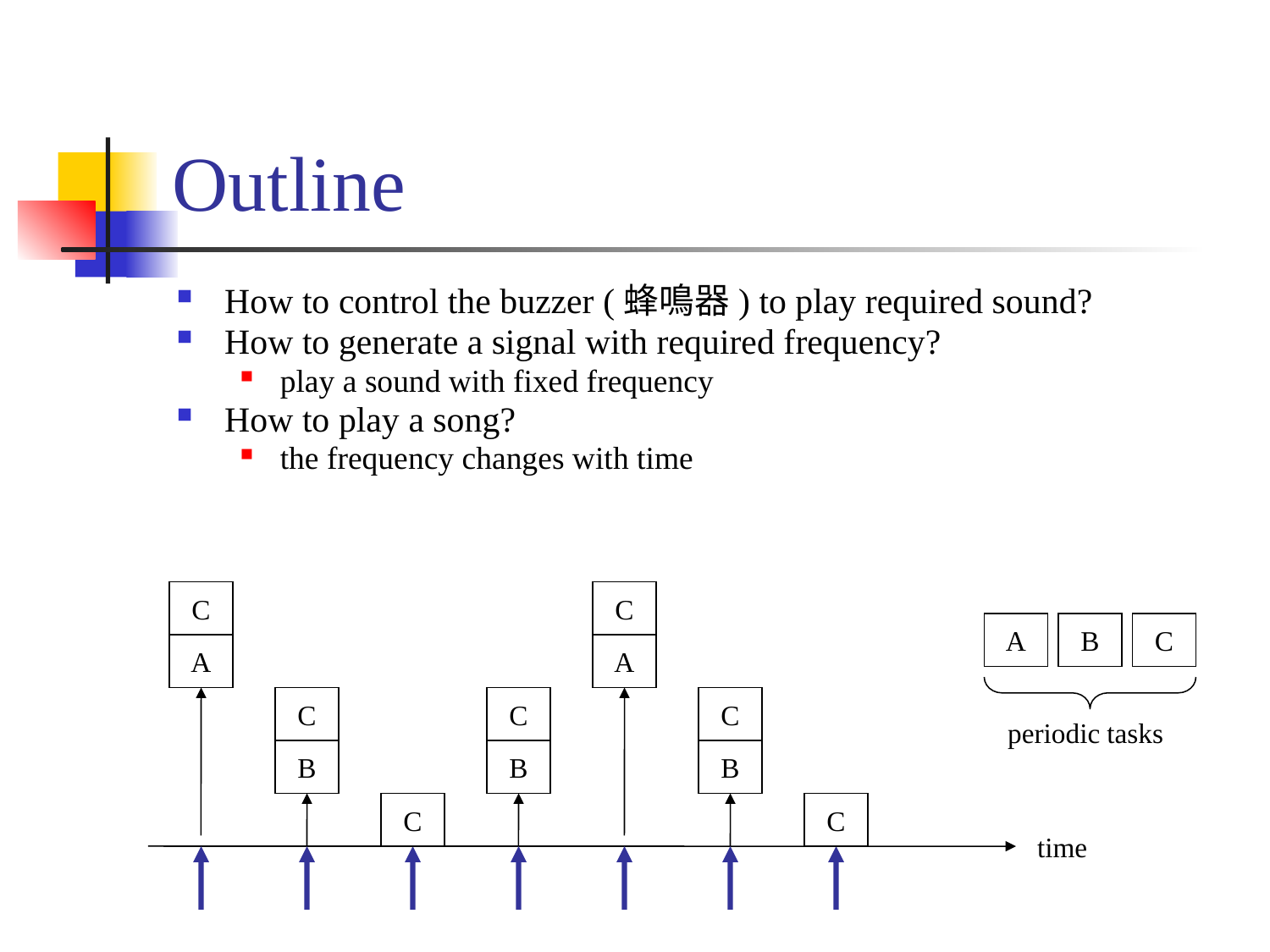

# Outline
How to control the buzzer (蜂鳴器) to play required sound?
How to generate a signal with required frequency?
play a sound with fixed frequency
How to play a song?
the frequency changes with time
C
C
A
A

C
C

C
B
B
B

C

C
time

A
B
C
periodic tasks